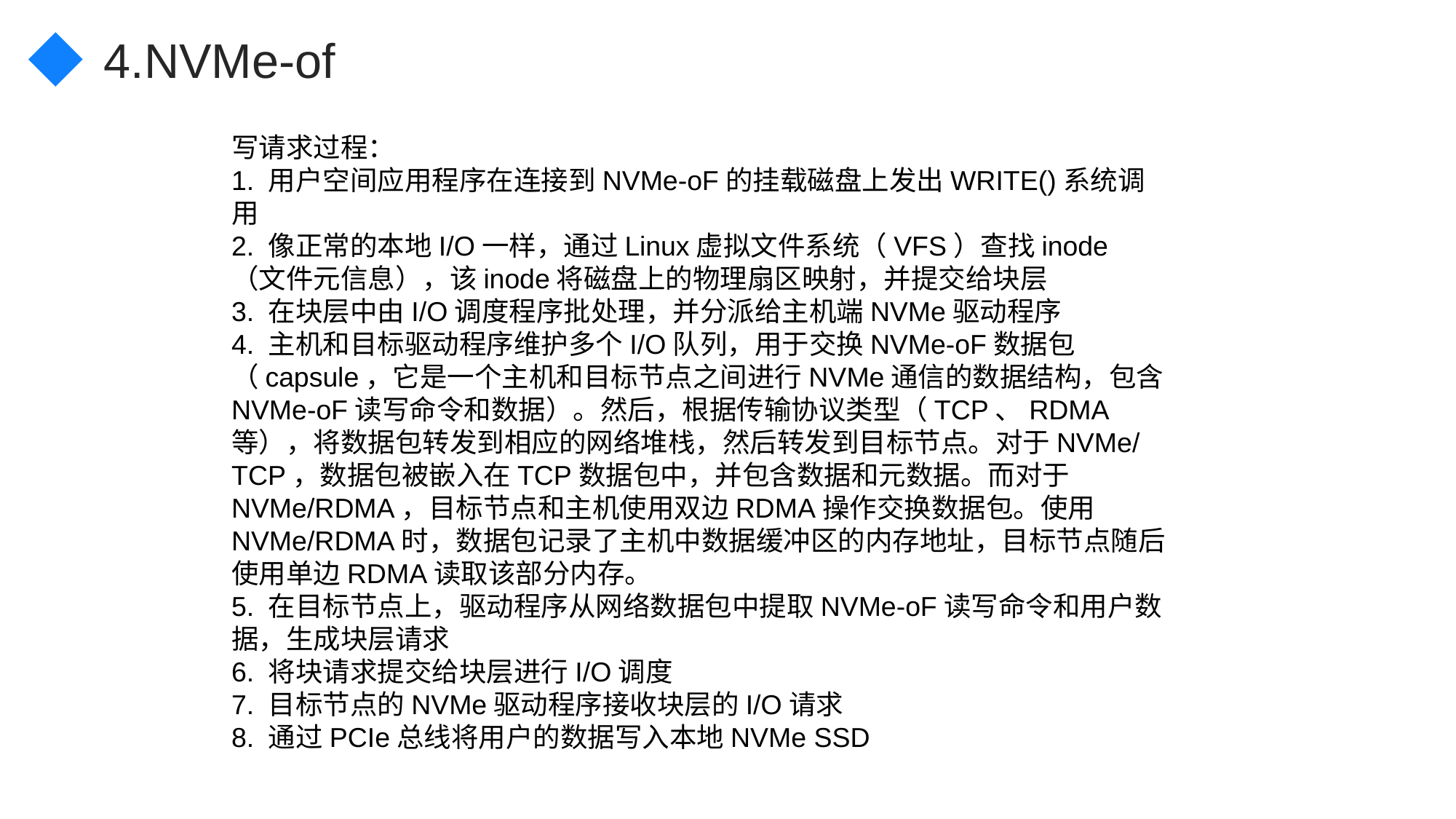

4.NVMe-of
写请求过程：
1. 用户空间应用程序在连接到NVMe-oF的挂载磁盘上发出WRITE()系统调用
2. 像正常的本地I/O一样，通过Linux虚拟文件系统（VFS）查找inode（文件元信息），该inode将磁盘上的物理扇区映射，并提交给块层
3. 在块层中由I/O调度程序批处理，并分派给主机端NVMe驱动程序
4. 主机和目标驱动程序维护多个I/O队列，用于交换NVMe-oF数据包（capsule，它是一个主机和目标节点之间进行NVMe通信的数据结构，包含NVMe-oF读写命令和数据）。然后，根据传输协议类型（TCP、RDMA等），将数据包转发到相应的网络堆栈，然后转发到目标节点。对于NVMe/TCP，数据包被嵌入在TCP数据包中，并包含数据和元数据。而对于NVMe/RDMA，目标节点和主机使用双边RDMA操作交换数据包。使用NVMe/RDMA时，数据包记录了主机中数据缓冲区的内存地址，目标节点随后使用单边RDMA读取该部分内存。
5. 在目标节点上，驱动程序从网络数据包中提取NVMe-oF读写命令和用户数据，生成块层请求
6. 将块请求提交给块层进行I/O调度
7. 目标节点的NVMe驱动程序接收块层的I/O请求
8. 通过PCIe总线将用户的数据写入本地NVMe SSD